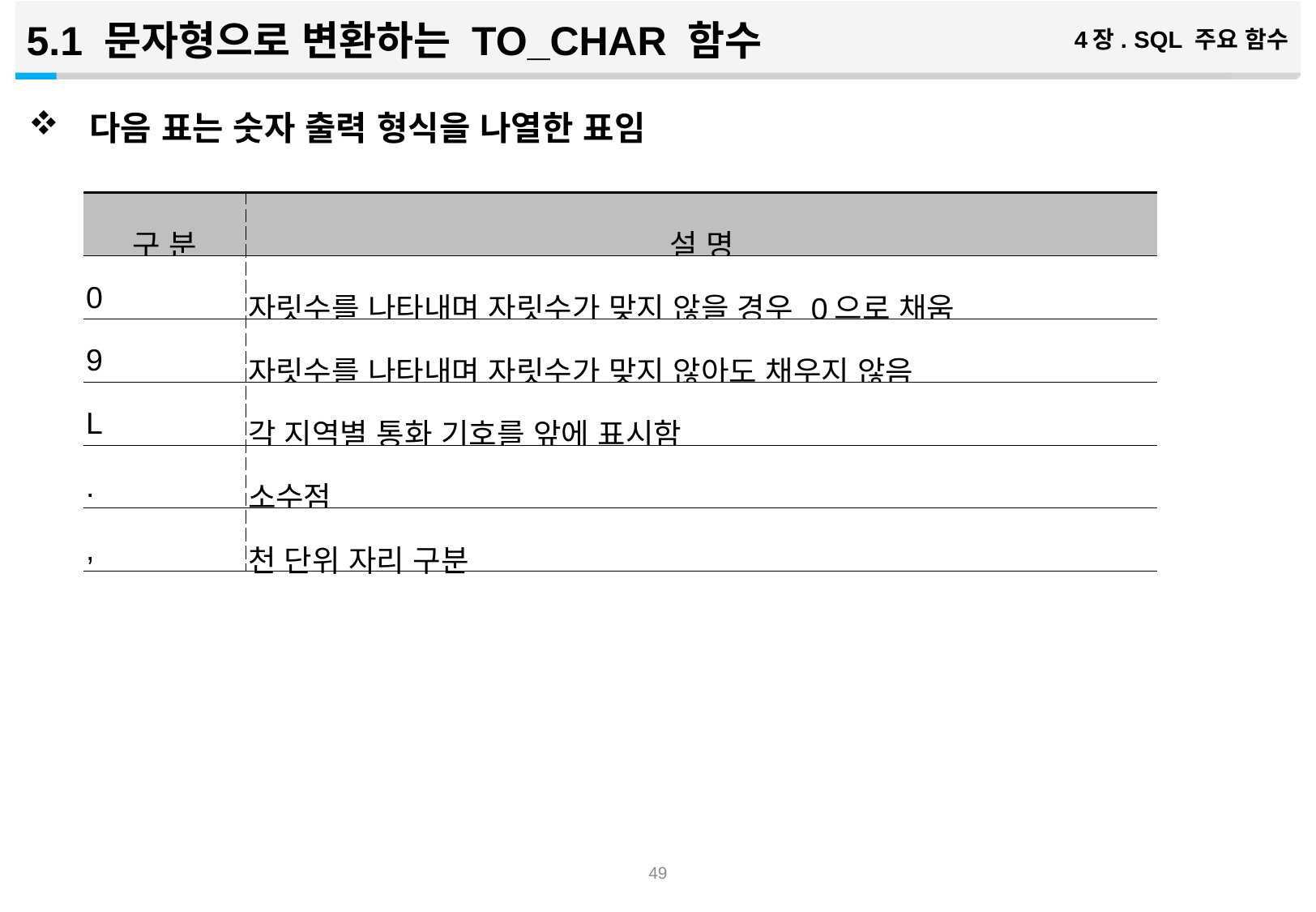

5.1 문자형으로 변환하는 TO_CHAR 함수
4장. SQL 주요 함수
다음 표는 숫자 출력 형식을 나열한 표임
| 구 분 | 설 명 |
| --- | --- |
| 0 | 자릿수를 나타내며 자릿수가 맞지 않을 경우 0으로 채움 |
| 9 | 자릿수를 나타내며 자릿수가 맞지 않아도 채우지 않음 |
| L | 각 지역별 통화 기호를 앞에 표시함 |
| . | 소수점 |
| , | 천 단위 자리 구분 |
49